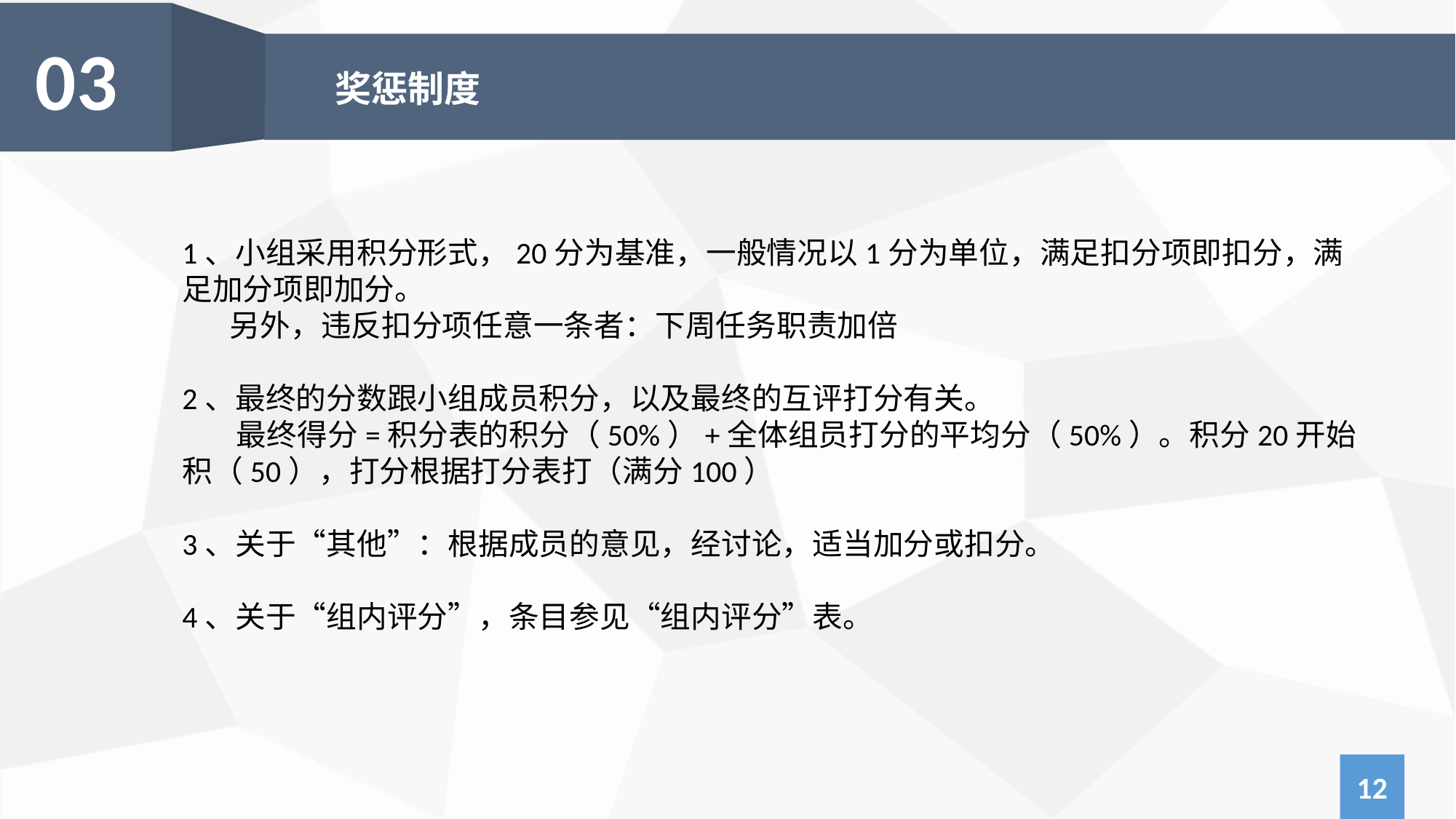

03

奖惩制度
1、小组采用积分形式，20分为基准，一般情况以1分为单位，满足扣分项即扣分，满足加分项即加分。
      另外，违反扣分项任意一条者：下周任务职责加倍

2、最终的分数跟小组成员积分，以及最终的互评打分有关。
       最终得分=积分表的积分（50%）+全体组员打分的平均分（50%）。积分20开始积（50），打分根据打分表打（满分100）

3、关于“其他”：根据成员的意见，经讨论，适当加分或扣分。

4、关于“组内评分”，条目参见“组内评分”表。

12